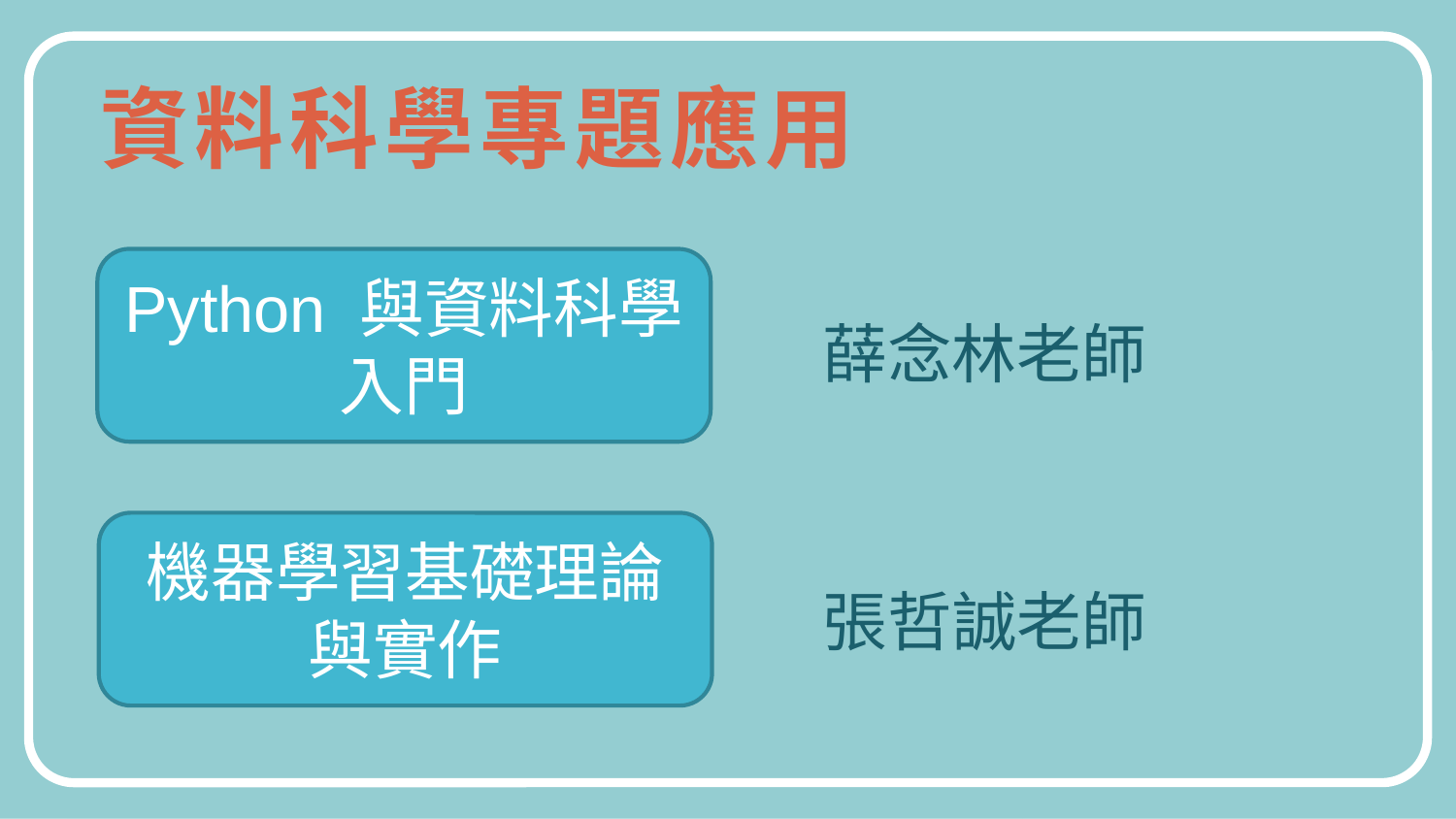

資料科學專題應用
Python 與資料科學入門
薛念林老師
機器學習基礎理論與實作
張哲誠老師